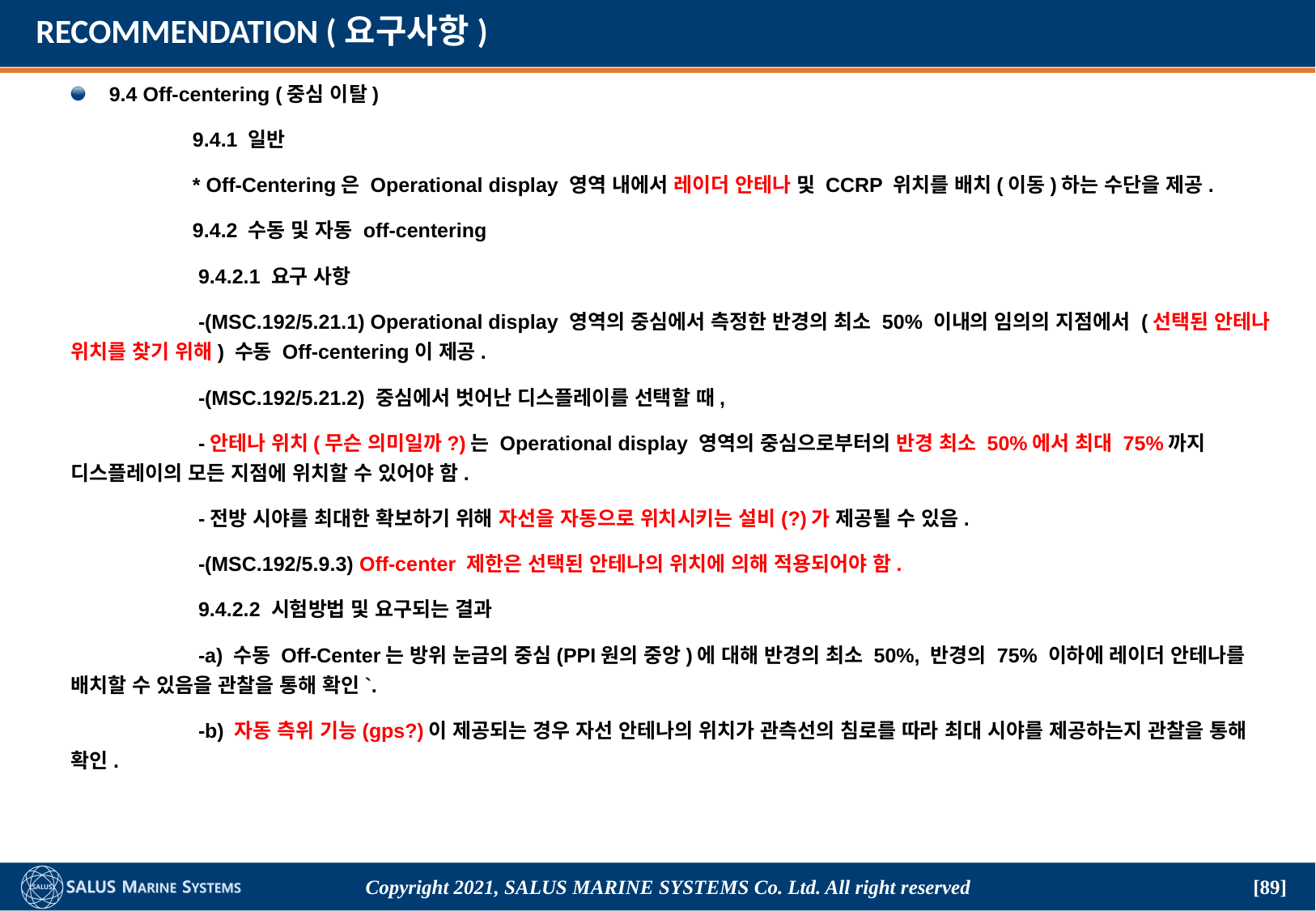

# RECOMMENDATION (요구사항)
9.4 Off-centering (중심 이탈)
	9.4.1 일반
	* Off-Centering은 Operational display 영역 내에서 레이더 안테나 및 CCRP 위치를 배치(이동)하는 수단을 제공.
	9.4.2 수동 및 자동 off-centering
	 9.4.2.1 요구 사항
	 -(MSC.192/5.21.1) Operational display 영역의 중심에서 측정한 반경의 최소 50% 이내의 임의의 지점에서 (선택된 안테나 위치를 찾기 위해) 수동 Off-centering이 제공.
	 -(MSC.192/5.21.2) 중심에서 벗어난 디스플레이를 선택할 때,
	 -안테나 위치(무슨 의미일까?)는 Operational display 영역의 중심으로부터의 반경 최소 50%에서 최대 75%까지 디스플레이의 모든 지점에 위치할 수 있어야 함.
	 -전방 시야를 최대한 확보하기 위해 자선을 자동으로 위치시키는 설비(?)가 제공될 수 있음.
	 -(MSC.192/5.9.3) Off-center 제한은 선택된 안테나의 위치에 의해 적용되어야 함.
	 9.4.2.2 시험방법 및 요구되는 결과
	 -a) 수동 Off-Center는 방위 눈금의 중심(PPI원의 중앙)에 대해 반경의 최소 50%, 반경의 75% 이하에 레이더 안테나를 배치할 수 있음을 관찰을 통해 확인`.
	 -b) 자동 측위 기능(gps?)이 제공되는 경우 자선 안테나의 위치가 관측선의 침로를 따라 최대 시야를 제공하는지 관찰을 통해 확인.

Copyright 2021, SALUS Marine Systems Co. Ltd. All right reserved
[89]